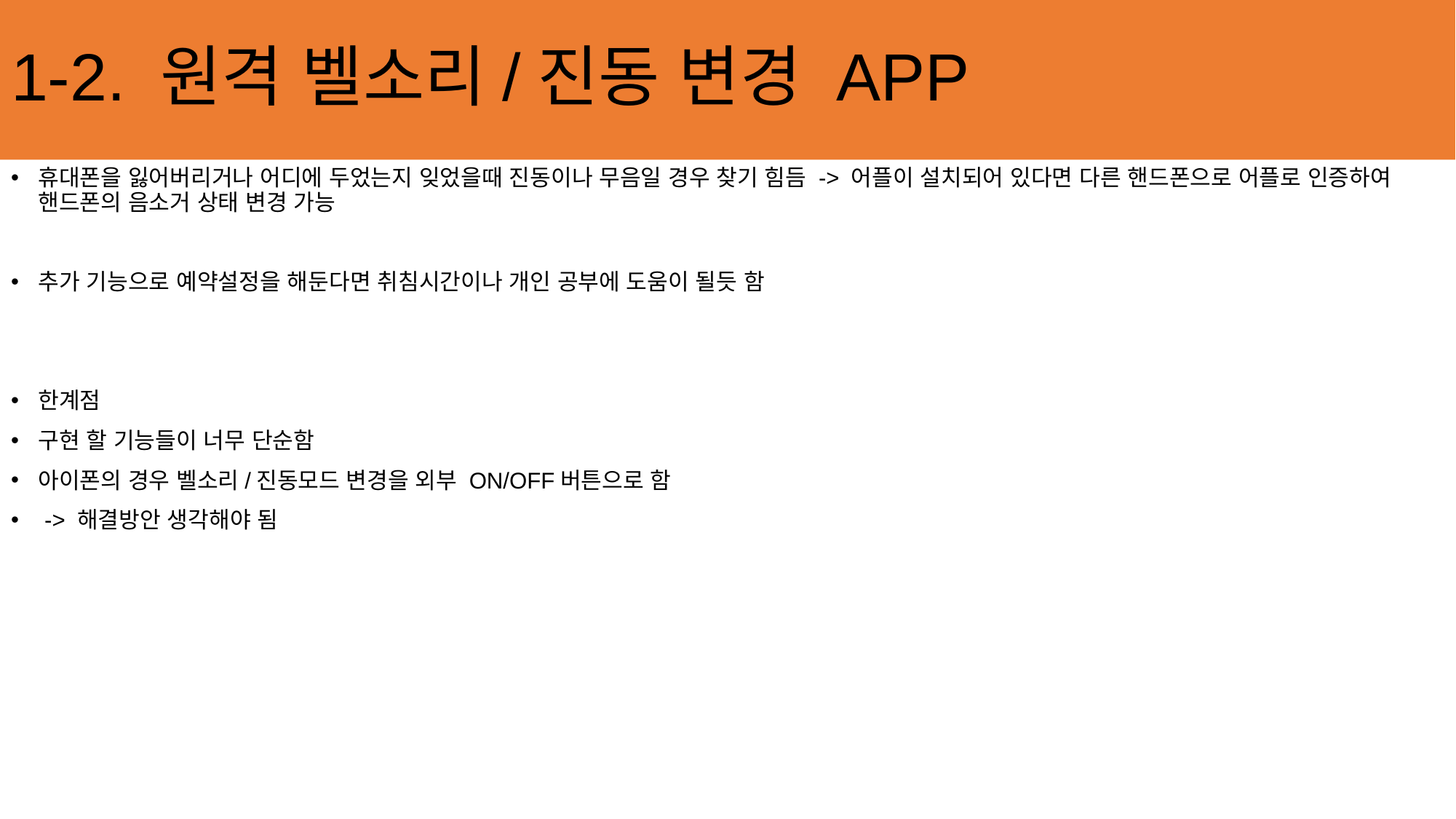

# 1-2. 원격 벨소리/진동 변경 APP

휴대폰을 잃어버리거나 어디에 두었는지 잊었을때 진동이나 무음일 경우 찾기 힘듬 -> 어플이 설치되어 있다면 다른 핸드폰으로 어플로 인증하여 핸드폰의 음소거 상태 변경 가능

추가 기능으로 예약설정을 해둔다면 취침시간이나 개인 공부에 도움이 될듯 함

한계점
구현 할 기능들이 너무 단순함
아이폰의 경우 벨소리/진동모드 변경을 외부 ON/OFF버튼으로 함
 -> 해결방안 생각해야 됨